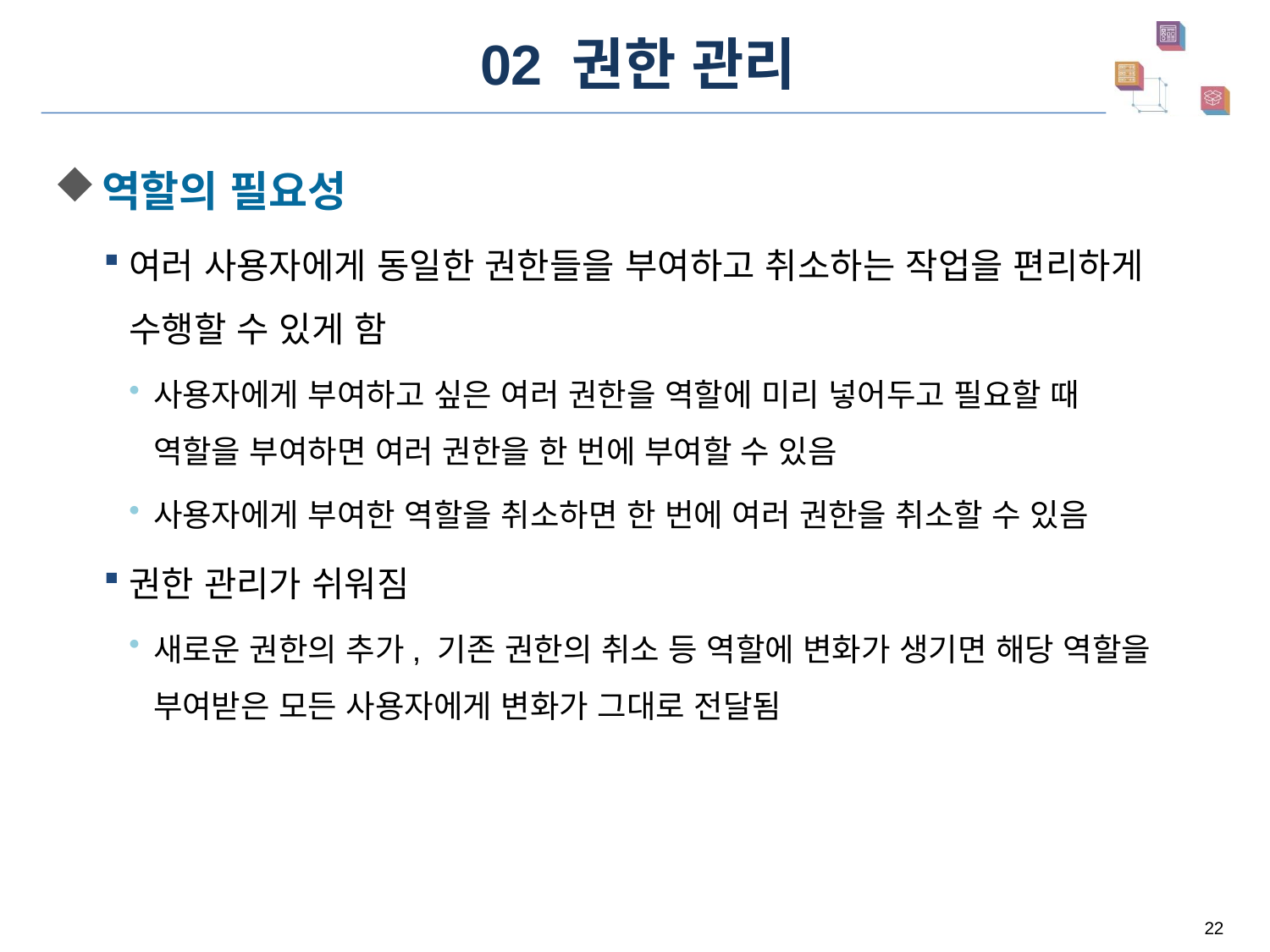

# 02 권한 관리
역할의 필요성
여러 사용자에게 동일한 권한들을 부여하고 취소하는 작업을 편리하게 수행할 수 있게 함
사용자에게 부여하고 싶은 여러 권한을 역할에 미리 넣어두고 필요할 때
역할을 부여하면 여러 권한을 한 번에 부여할 수 있음
사용자에게 부여한 역할을 취소하면 한 번에 여러 권한을 취소할 수 있음
권한 관리가 쉬워짐
새로운 권한의 추가, 기존 권한의 취소 등 역할에 변화가 생기면 해당 역할을 부여받은 모든 사용자에게 변화가 그대로 전달됨